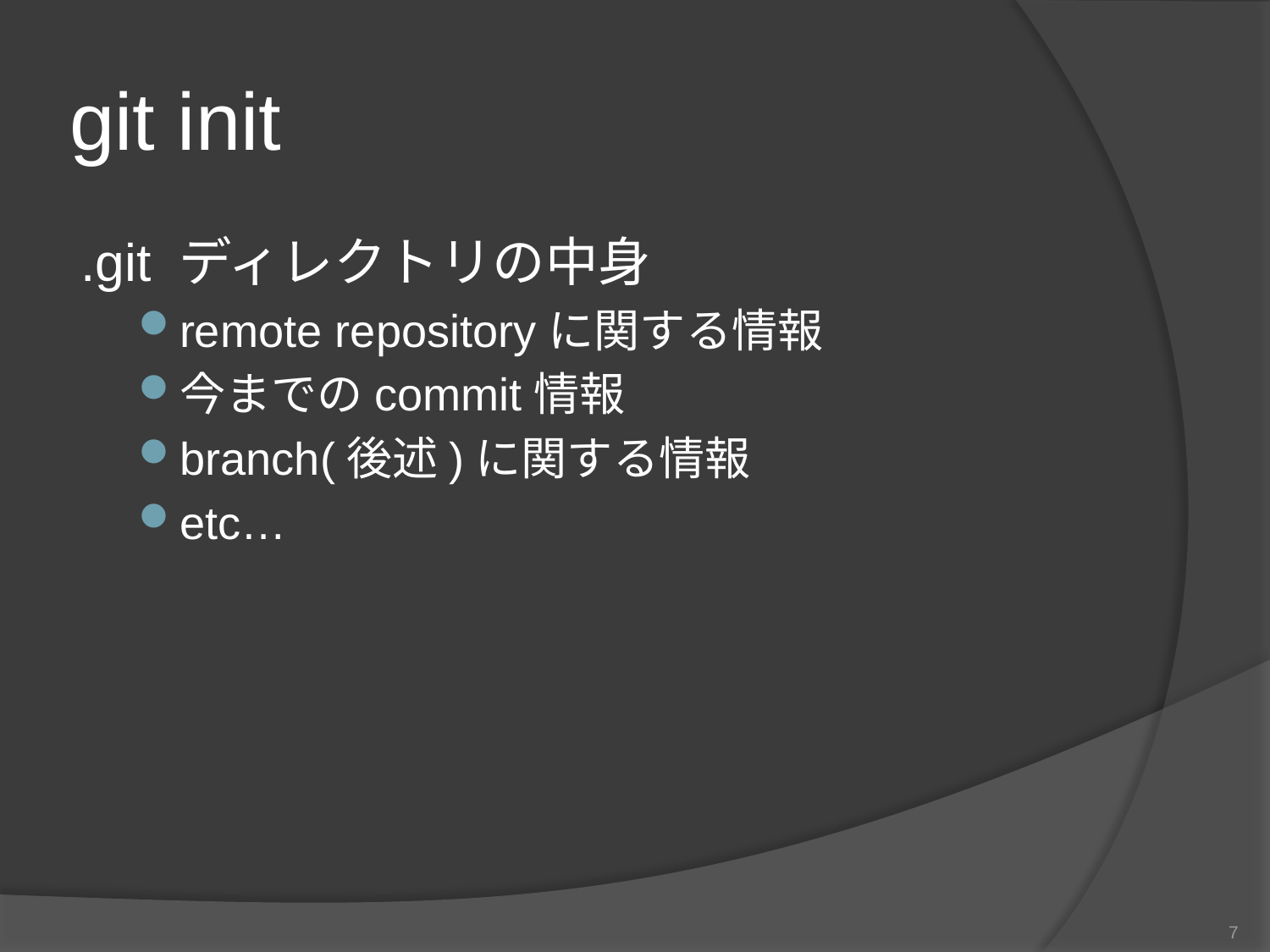

# git init
.git ディレクトリの中身
remote repositoryに関する情報
今までのcommit情報
branch(後述)に関する情報
etc…
7